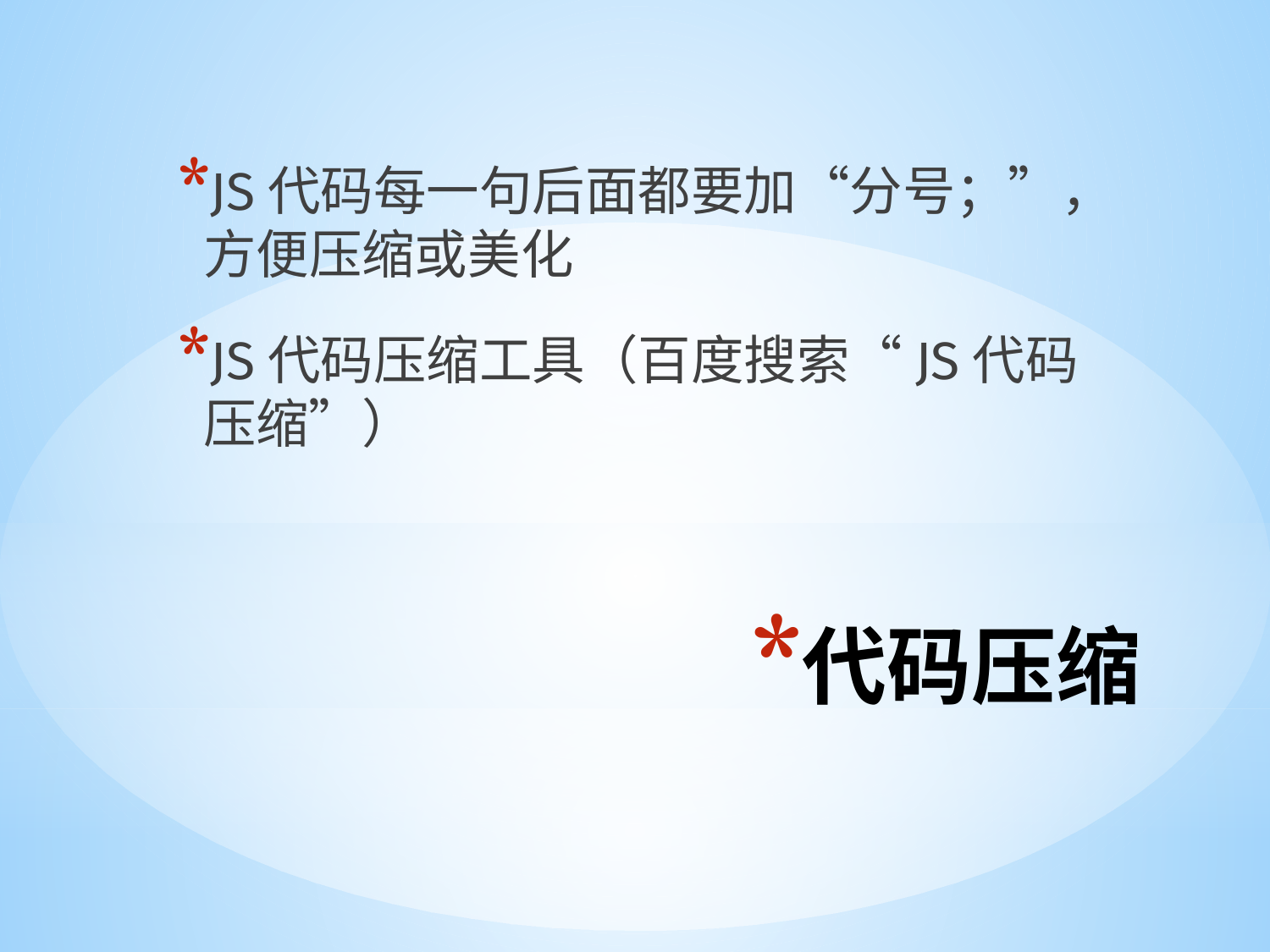

JS代码每一句后面都要加“分号；”，方便压缩或美化
JS代码压缩工具（百度搜索“JS代码压缩”）
# 代码压缩